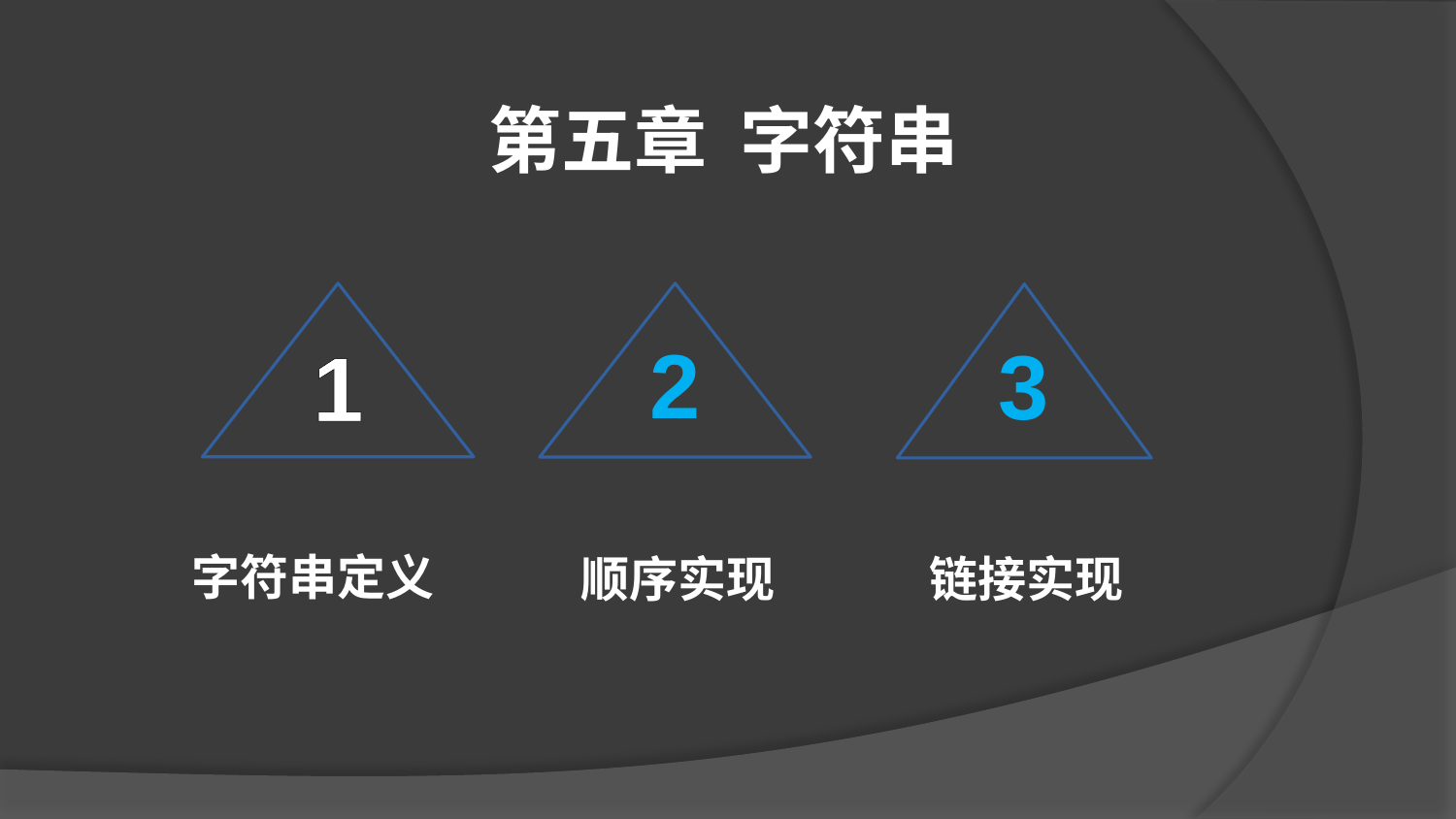

第五章  字符串

1
字符串定义

2
   顺序实现

  3
链接实现